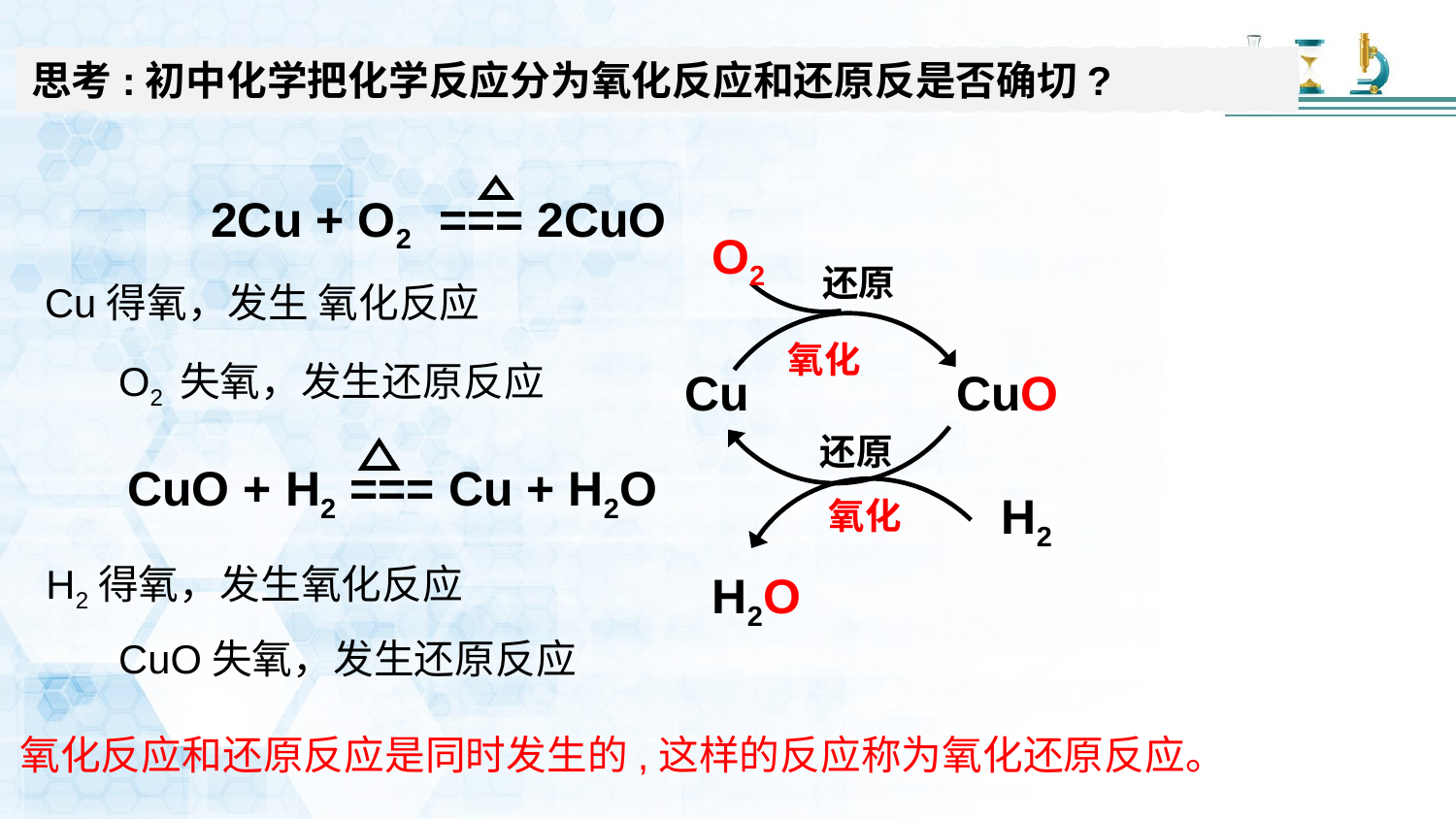

思考:初中化学把化学反应分为氧化反应和还原反是否确切?

2Cu + O2  === 2CuO
O2

还原
 Cu得氧，发生 氧化反应
氧化

O2 失氧，发生还原反应
Cu
CuO
还原

H2
H2O
CuO + H2 === Cu + H2O
氧化
H2得氧，发生氧化反应
CuO失氧，发生还原反应
氧化反应和还原反应是同时发生的,这样的反应称为氧化还原反应。